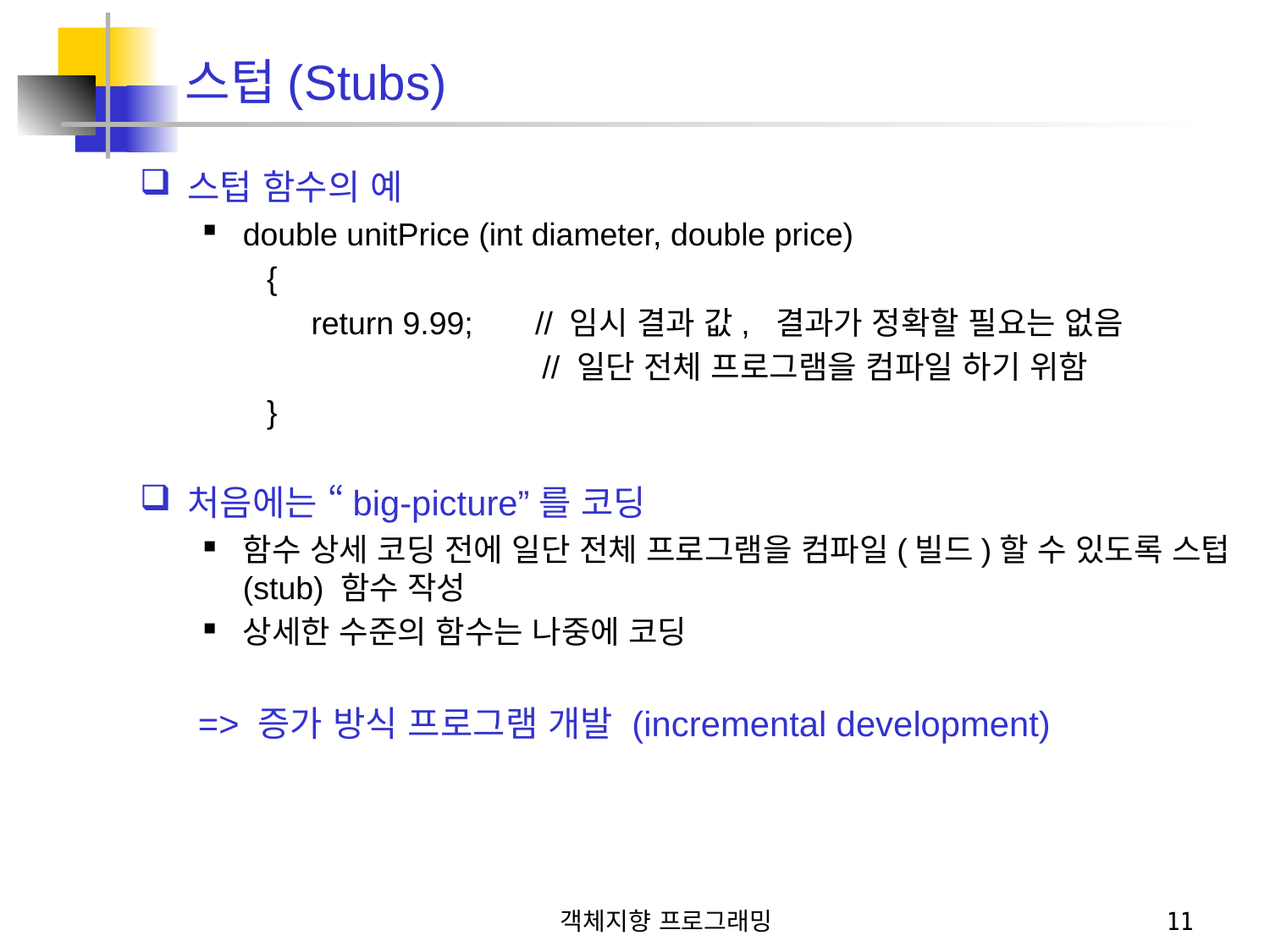

# 스텁(Stubs)
스텁 함수의 예
double unitPrice (int diameter, double price)
{
     return 9.99;       // 임시 결과 값,  결과가 정확할 필요는 없음
                               // 일단 전체 프로그램을 컴파일 하기 위함
}

처음에는 “big-picture”를 코딩
함수 상세 코딩 전에 일단 전체 프로그램을 컴파일(빌드)할 수 있도록 스텁(stub) 함수 작성
상세한 수준의 함수는 나중에 코딩

      => 증가 방식 프로그램 개발 (incremental development)
객체지향 프로그래밍
11